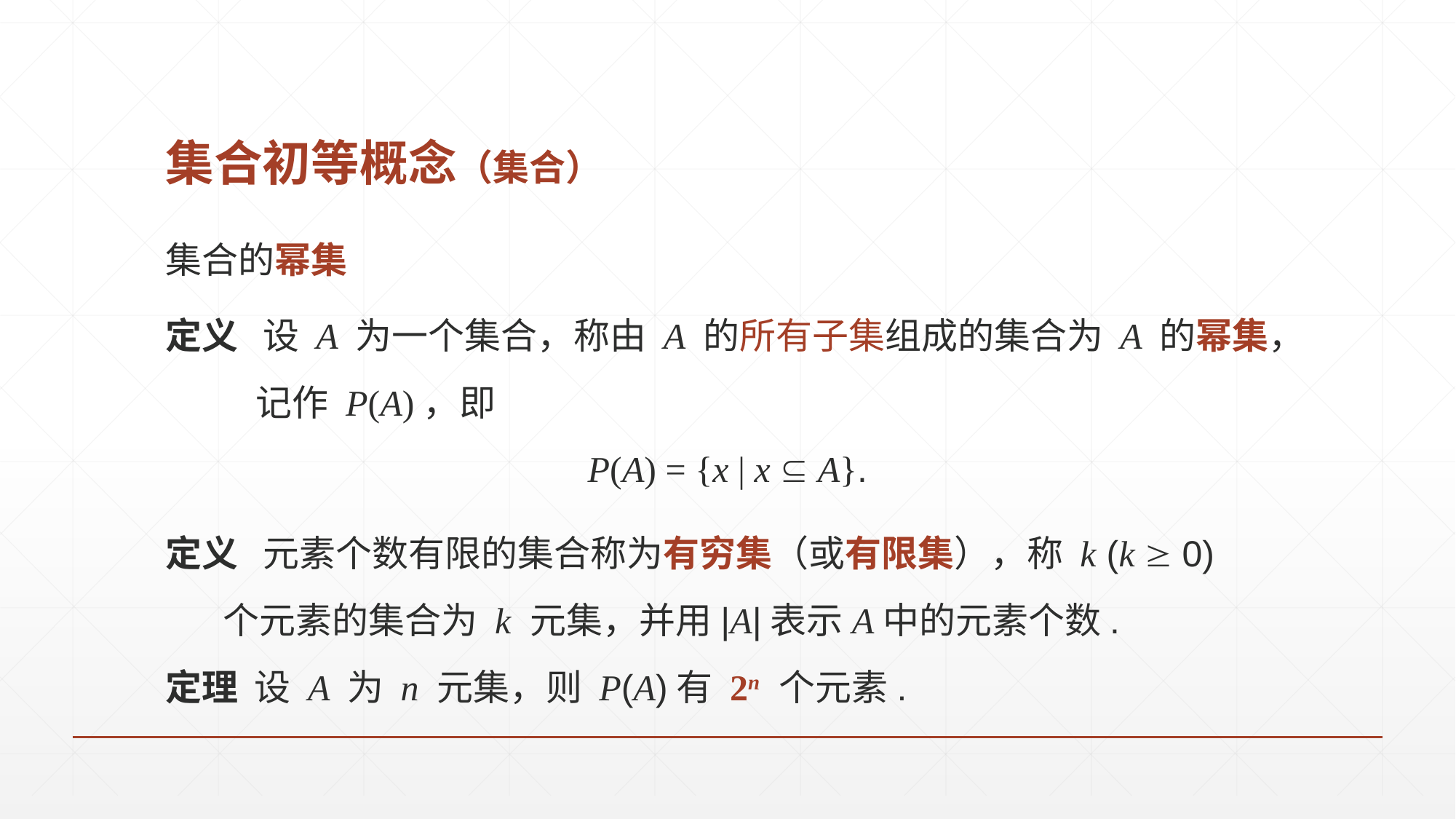

# 集合初等概念（集合）
集合的幂集
定义   设 A 为一个集合，称由 A 的所有子集组成的集合为 A 的幂集，
          记作 P(A)，即
P(A) = {x | x ⊆ A}.
定义   元素个数有限的集合称为有穷集（或有限集），称 k (k ≥ 0)
      个元素的集合为 k 元集，并用|A|表示A中的元素个数.
定理  设 A 为 n 元集，则 P(A)有 2n  个元素.